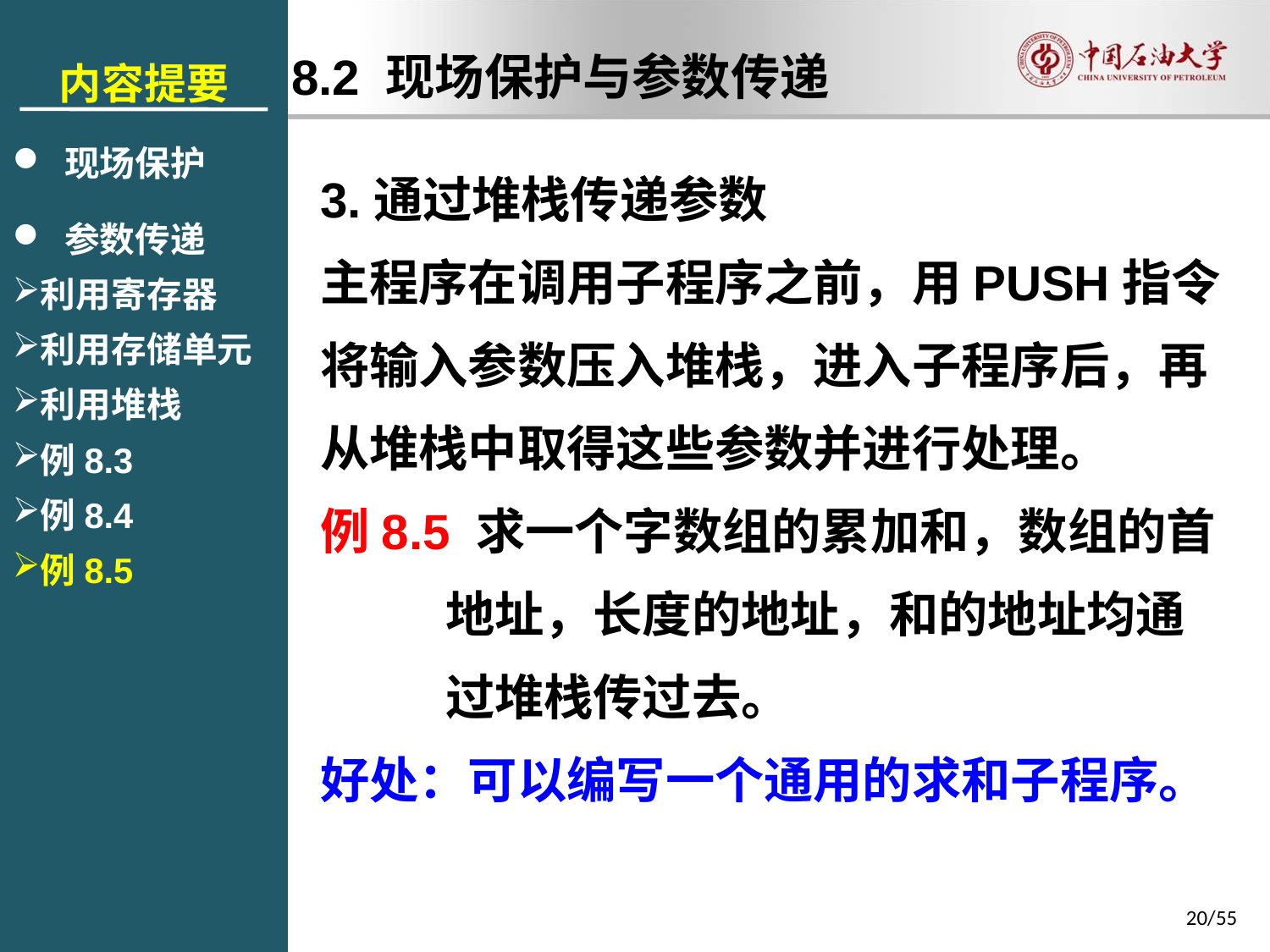

内容提要
 现场保护
 参数传递
利用寄存器
利用存储单元
利用堆栈
例8.3
例8.4
例8.5
8.2 现场保护与参数传递
3.通过堆栈传递参数
主程序在调用子程序之前，用PUSH指令将输入参数压入堆栈，进入子程序后，再从堆栈中取得这些参数并进行处理。
例8.5 求一个字数组的累加和，数组的首地址，长度的地址，和的地址均通过堆栈传过去。
好处：可以编写一个通用的求和子程序。
20/55